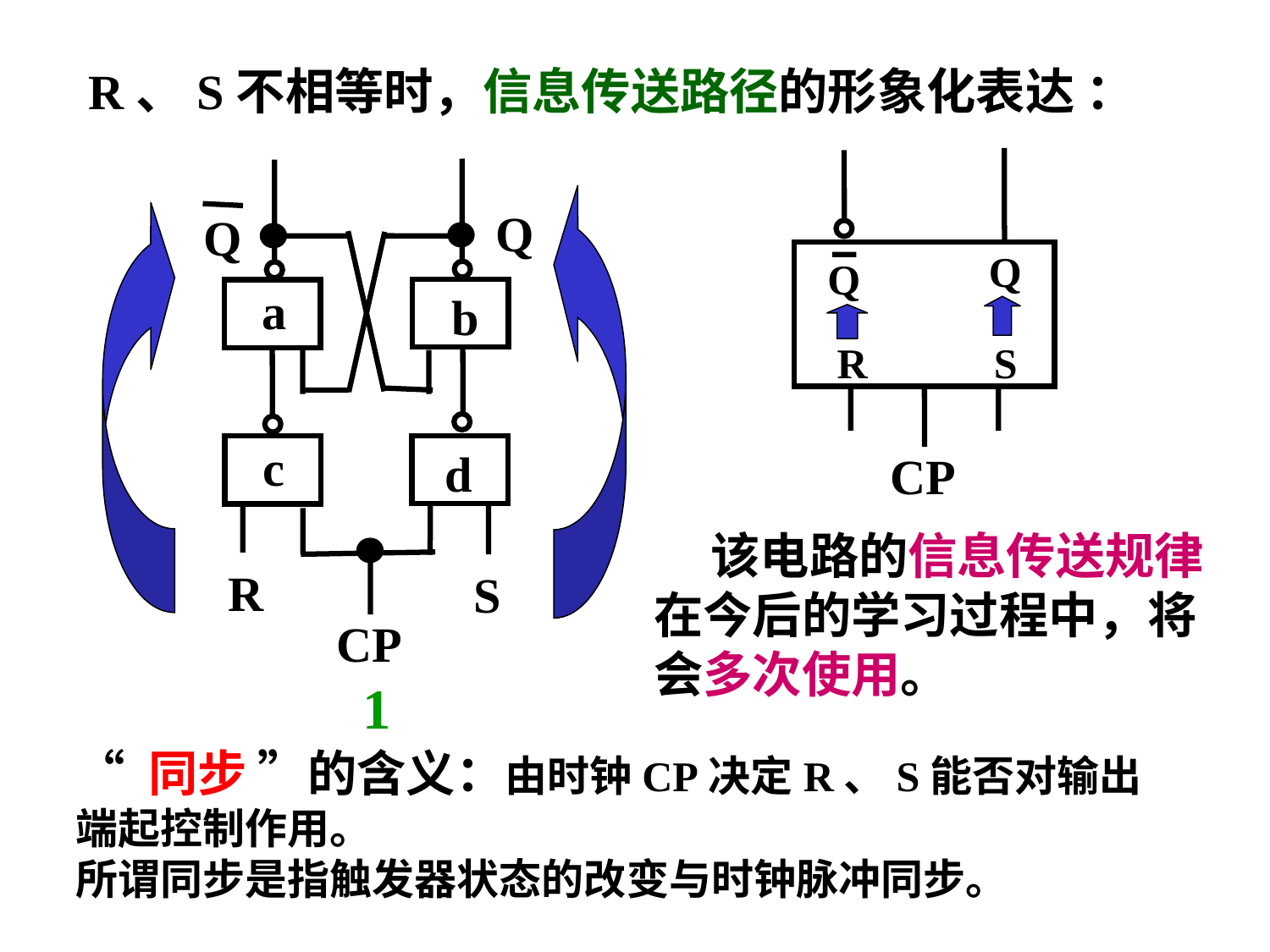

R、S不相等时，信息传送路径的形象化表达 ：

Q

Q

S
R

CP

Q
Q

a

b

c

d

R
S
CP
1

    该电路的信息传送规律在今后的学习过程中，将会多次使用。
“ 同步 ”的含义：由时钟CP决定R、S能否对输出端起控制作用。
所谓同步是指触发器状态的改变与时钟脉冲同步。